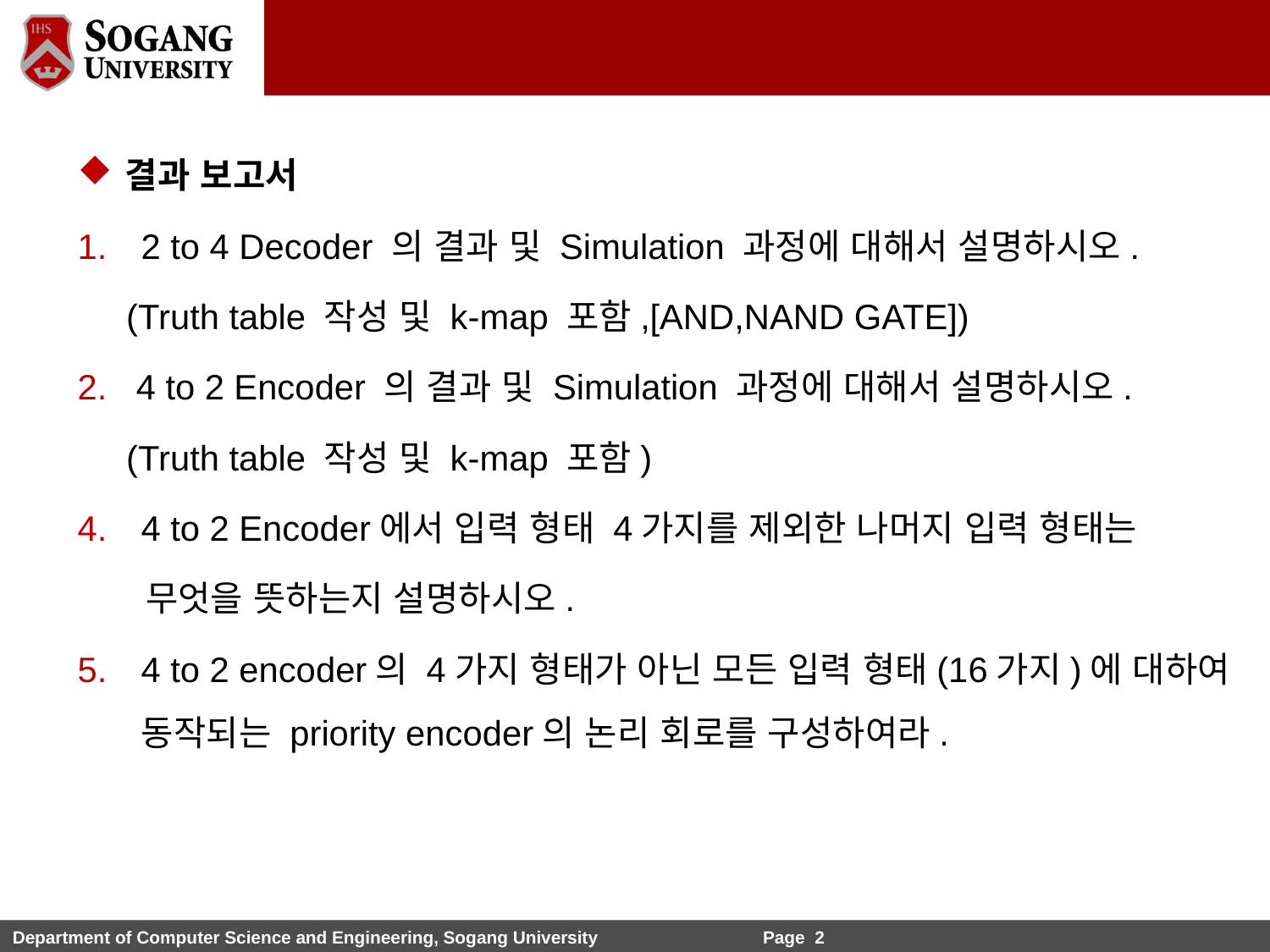

결과 보고서
2 to 4 Decoder 의 결과 및 Simulation 과정에 대해서 설명하시오.
     (Truth table 작성 및 k-map 포함,[AND,NAND GATE])
2.   4 to 2 Encoder 의 결과 및 Simulation 과정에 대해서 설명하시오.
     (Truth table 작성 및 k-map 포함)
4 to 2 Encoder에서 입력 형태 4가지를 제외한 나머지 입력 형태는
      무엇을 뜻하는지 설명하시오.
4 to 2 encoder의 4가지 형태가 아닌 모든 입력 형태(16가지)에 대하여 동작되는 priority encoder의 논리 회로를 구성하여라.